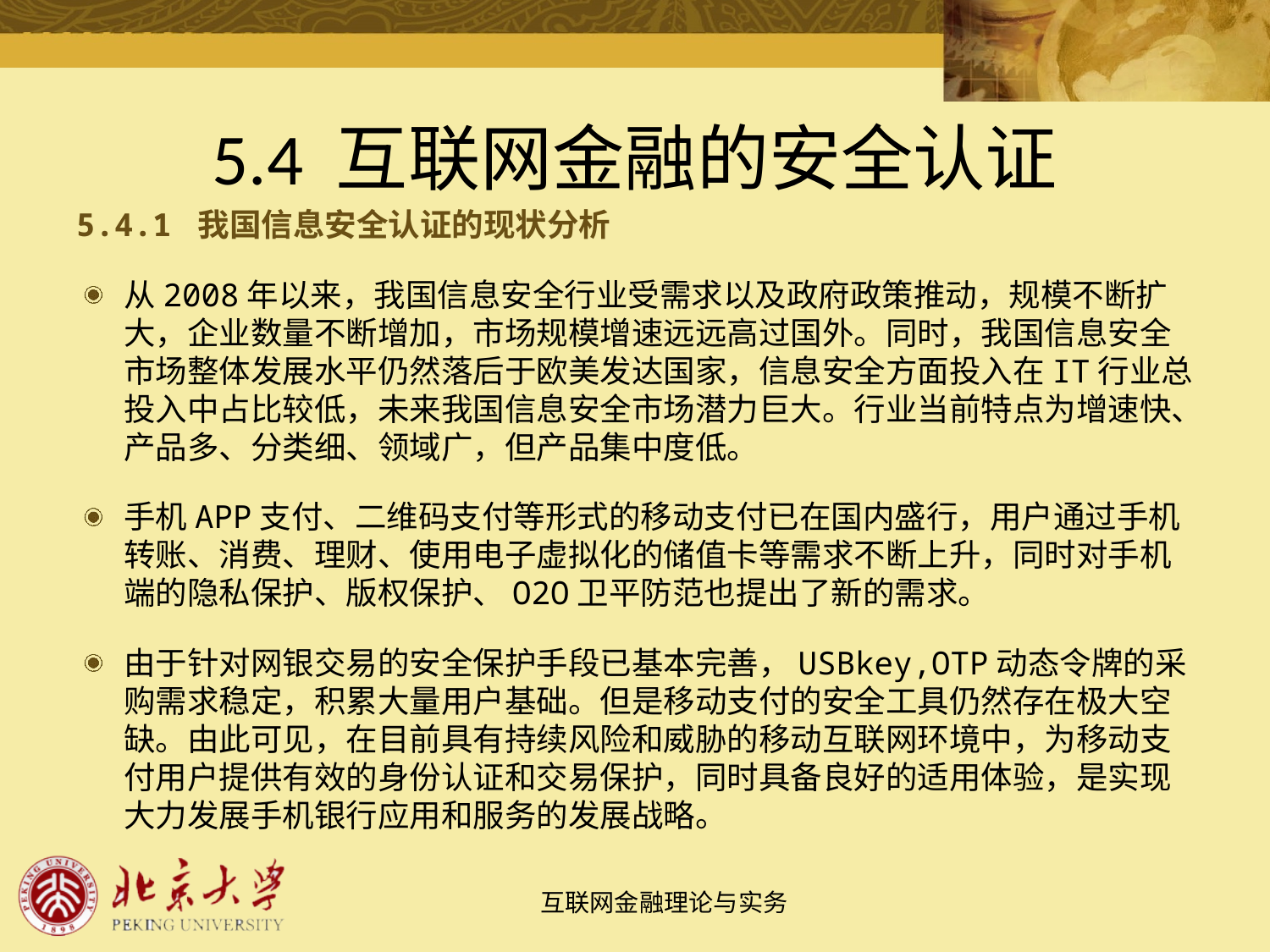

# 5.4 互联网金融的安全认证
5.4.1 我国信息安全认证的现状分析
从2008年以来，我国信息安全行业受需求以及政府政策推动，规模不断扩大，企业数量不断增加，市场规模增速远远高过国外。同时，我国信息安全市场整体发展水平仍然落后于欧美发达国家，信息安全方面投入在IT行业总投入中占比较低，未来我国信息安全市场潜力巨大。行业当前特点为增速快、产品多、分类细、领域广，但产品集中度低。
手机APP支付、二维码支付等形式的移动支付已在国内盛行，用户通过手机转账、消费、理财、使用电子虚拟化的储值卡等需求不断上升，同时对手机端的隐私保护、版权保护、O2O卫平防范也提出了新的需求。
由于针对网银交易的安全保护手段已基本完善，USBkey,OTP动态令牌的采购需求稳定，积累大量用户基础。但是移动支付的安全工具仍然存在极大空缺。由此可见，在目前具有持续风险和威胁的移动互联网环境中，为移动支付用户提供有效的身份认证和交易保护，同时具备良好的适用体验，是实现大力发展手机银行应用和服务的发展战略。